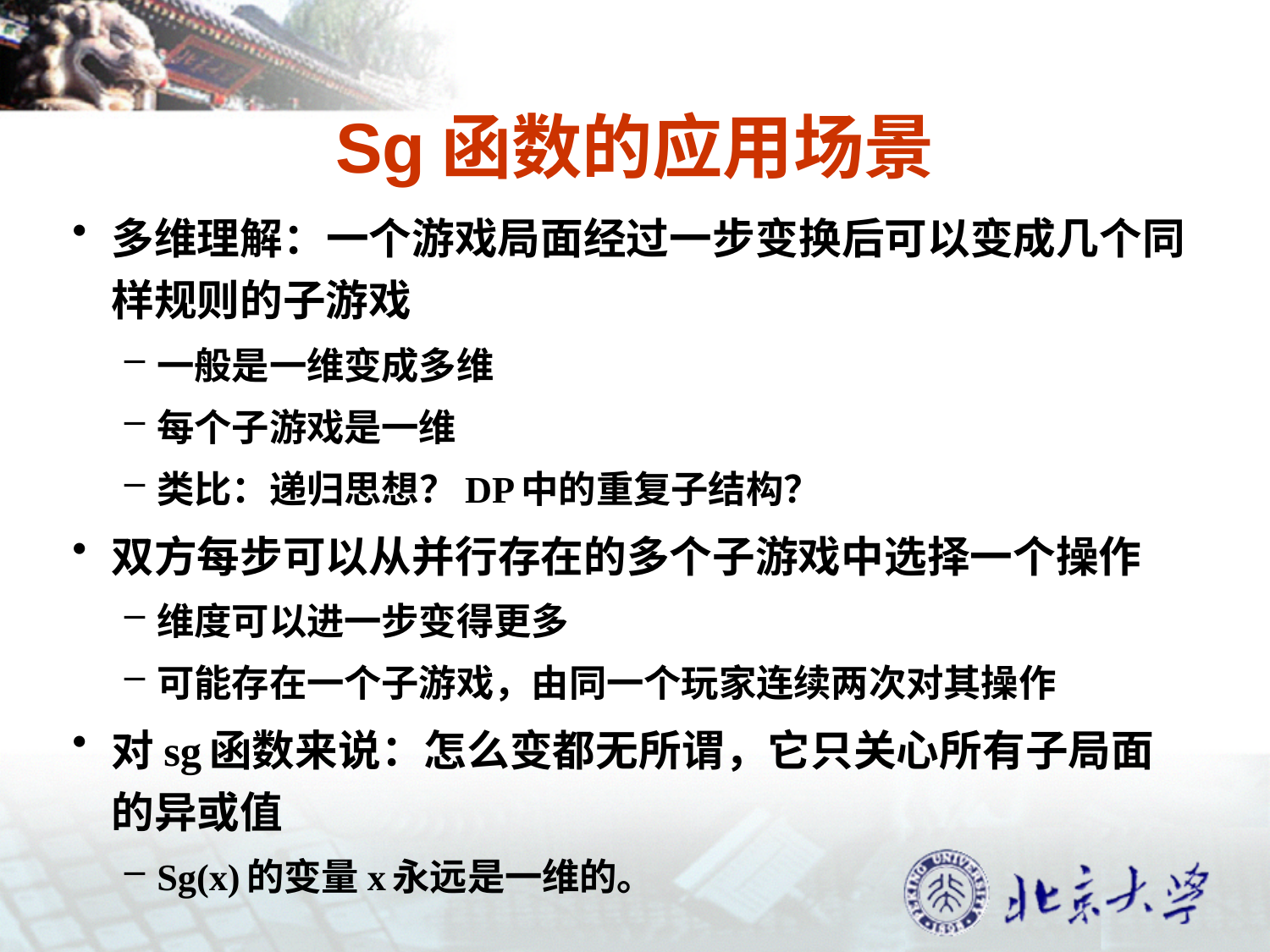

# Sg函数的应用场景
多维理解：一个游戏局面经过一步变换后可以变成几个同样规则的子游戏
一般是一维变成多维
每个子游戏是一维
类比：递归思想？DP中的重复子结构？
双方每步可以从并行存在的多个子游戏中选择一个操作
维度可以进一步变得更多
可能存在一个子游戏，由同一个玩家连续两次对其操作
对sg函数来说：怎么变都无所谓，它只关心所有子局面的异或值
Sg(x)的变量x永远是一维的。